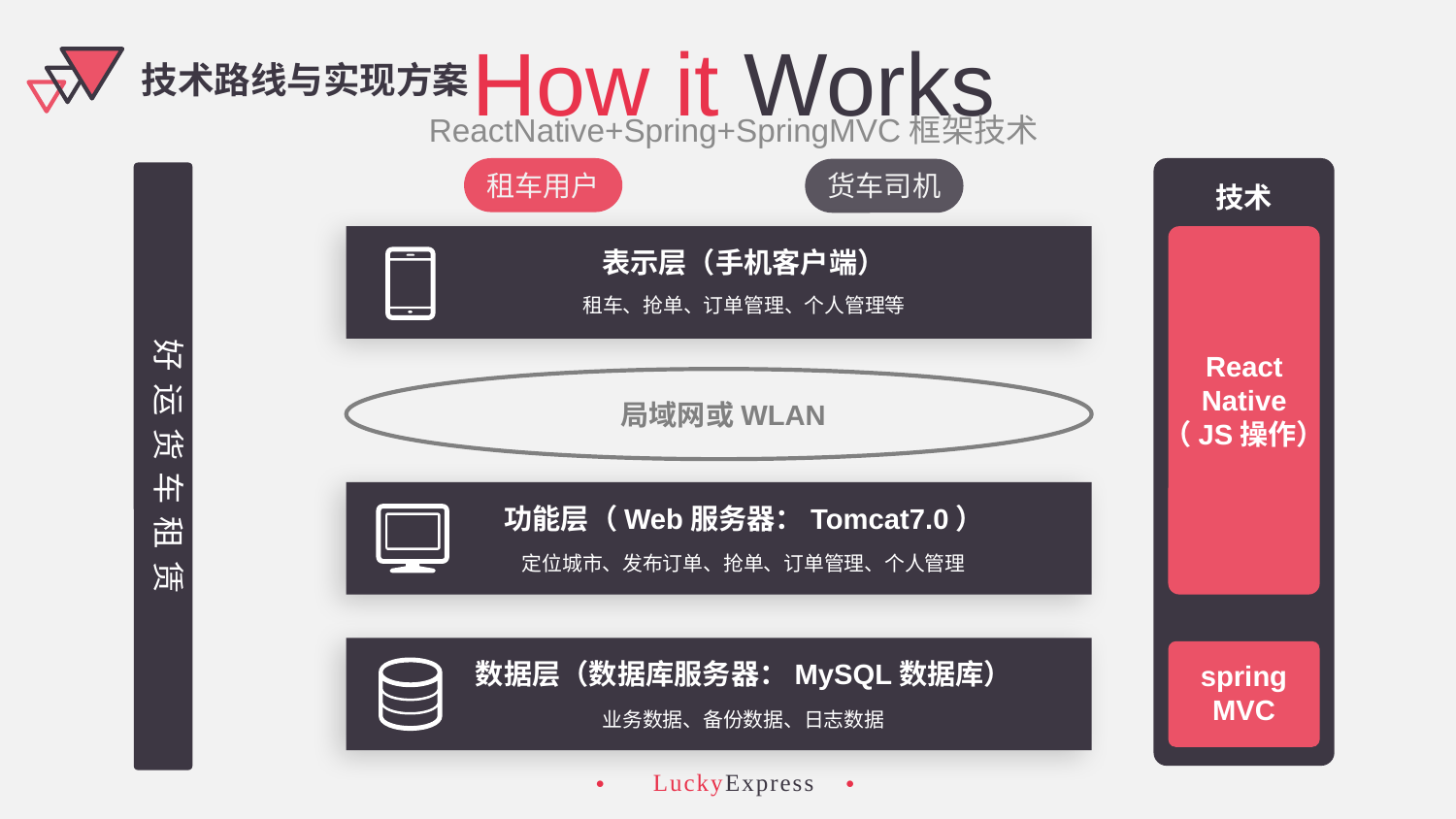

# How it Works

技术路线与实现方案

ReactNative+Spring+SpringMVC框架技术

租车用户

货车司机
技术

表示层（手机客户端）

租车、抢单、订单管理、个人管理等
React
Native
（JS操作）

局域网或WLAN
好运货车租赁

功能层（Web服务器：Tomcat7.0）

定位城市、发布订单、抢单、订单管理、个人管理

数据层（数据库服务器：MySQL数据库）
spring
MVC

业务数据、备份数据、日志数据